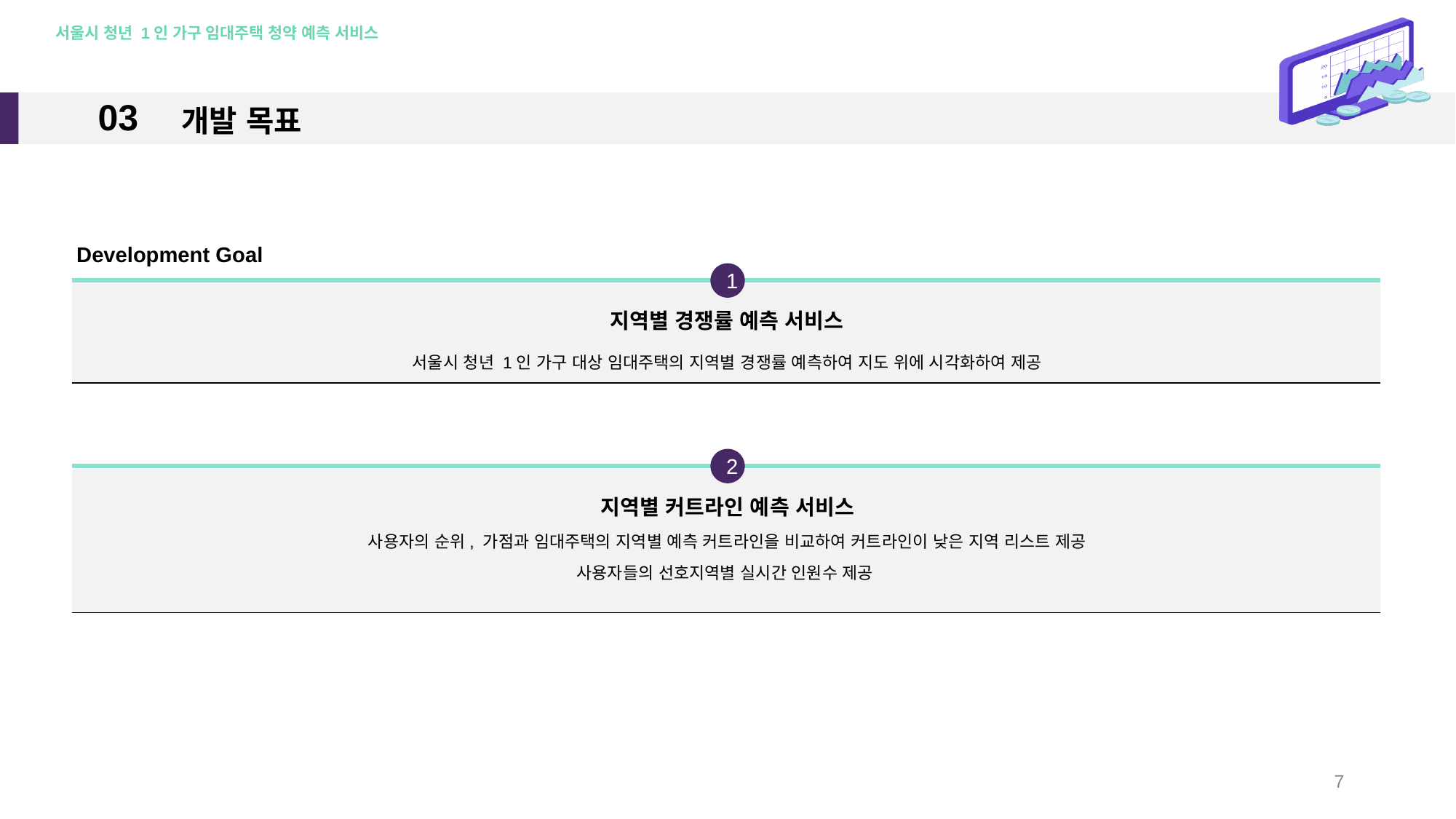

서울시 청년 1인 가구 임대주택 청약 예측 서비스

03

개발 목표
Development Goal
1

지역별 경쟁률 예측 서비스
서울시 청년 1인 가구 대상 임대주택의 지역별 경쟁률 예측하여 지도 위에 시각화하여 제공
2

지역별 커트라인 예측 서비스
사용자의 순위, 가점과 임대주택의 지역별 예측 커트라인을 비교하여 커트라인이 낮은 지역 리스트 제공
사용자들의 선호지역별 실시간 인원수 제공
7